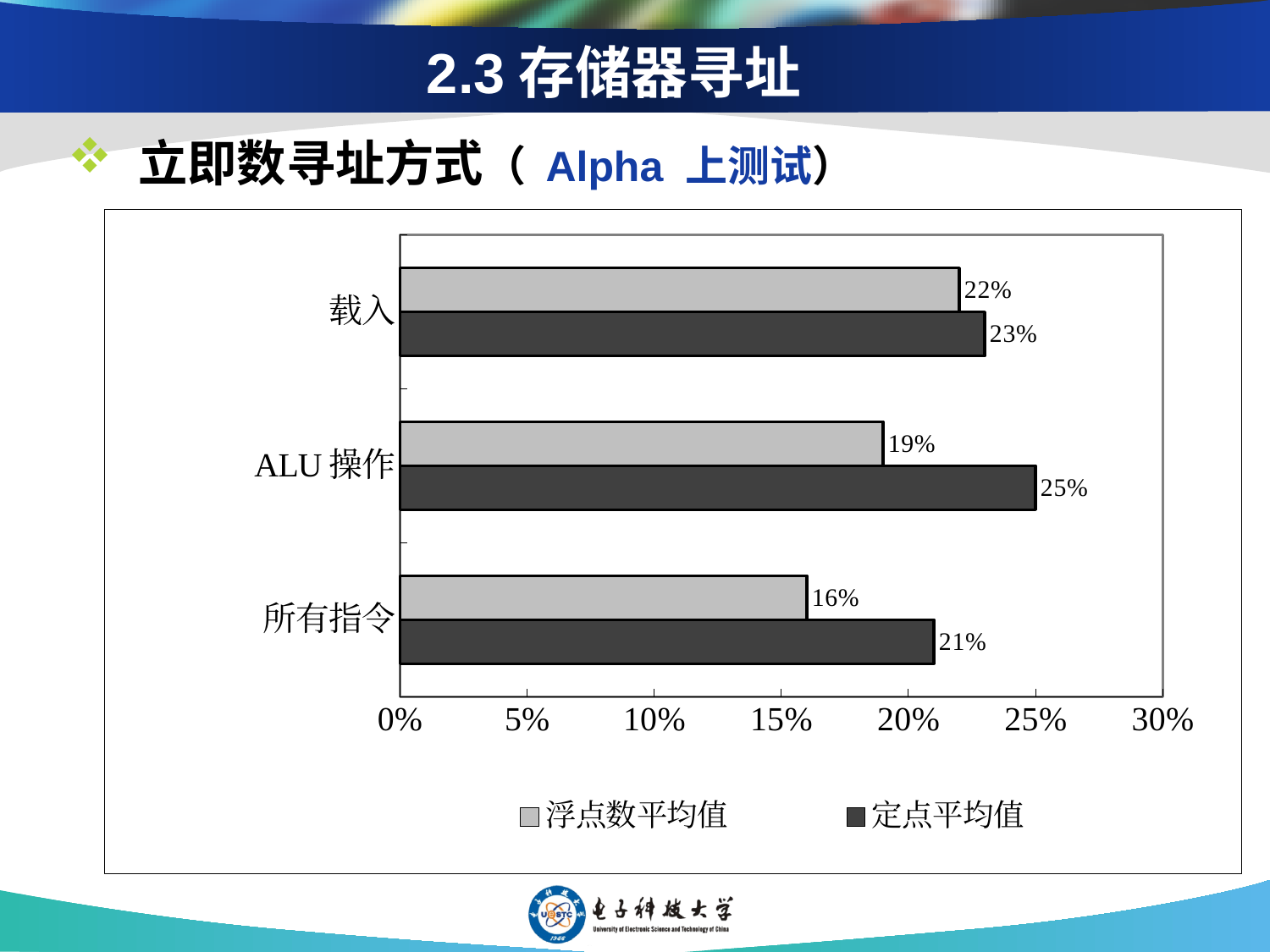

# 2.3存储器寻址
 立即数寻址方式（ Alpha 上测试）

### Chart

| Category | 定点平均值 | 浮点数平均值 |
|---|---|---|
| 所有指令 | 0.21 | 0.16 |
| ALU操作 | 0.25 | 0.19 |
| 载入 | 0.23 | 0.22 |
45